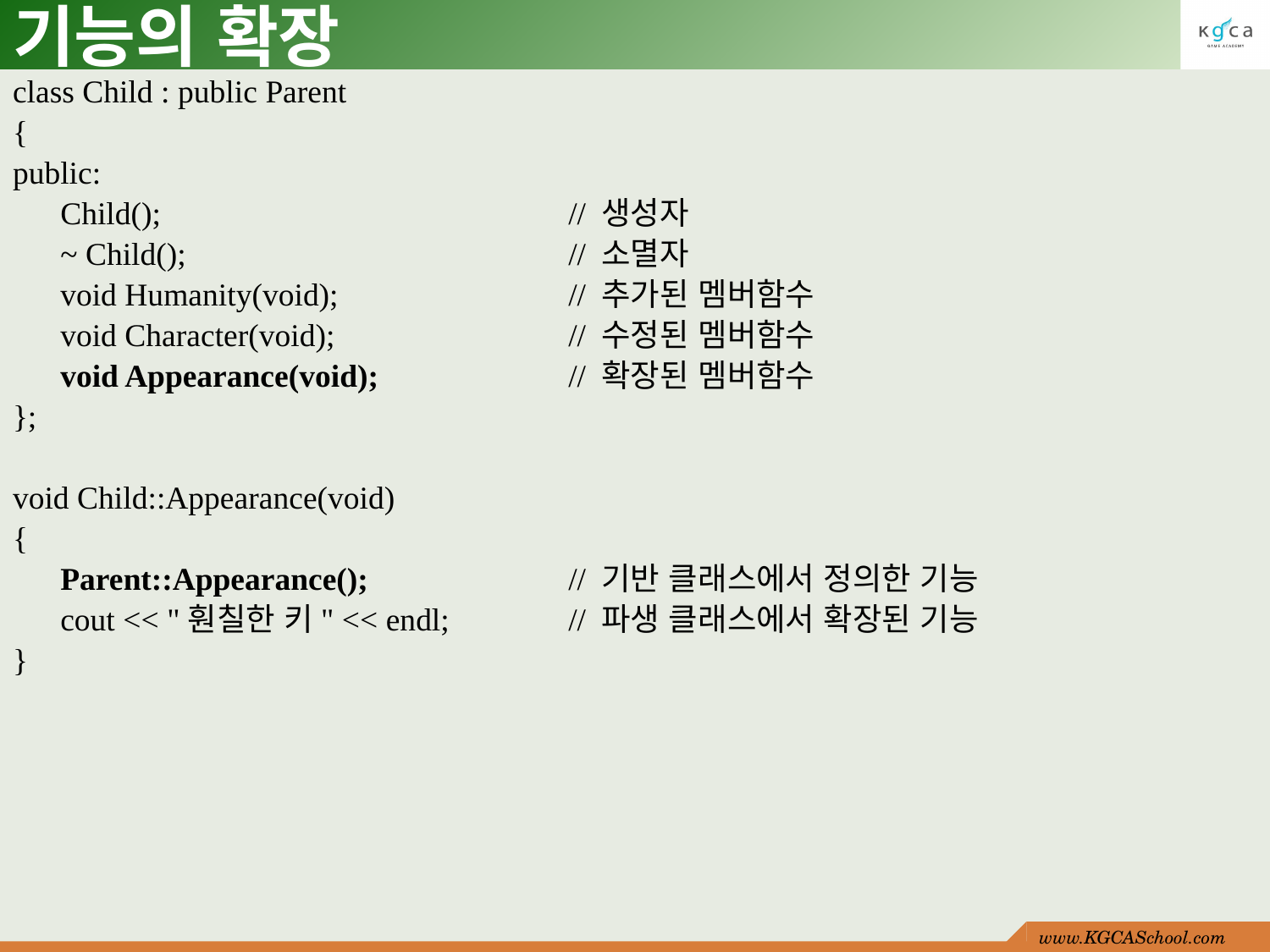

# 기능의 확장
class Child : public Parent
{
public:
	Child();				// 생성자
	~ Child();				// 소멸자
	void Humanity(void);		// 추가된 멤버함수
	void Character(void);		// 수정된 멤버함수
	void Appearance(void);		// 확장된 멤버함수
};

void Child::Appearance(void)
{
	Parent::Appearance();		// 기반 클래스에서 정의한 기능
	cout << "훤칠한 키" << endl; 	// 파생 클래스에서 확장된 기능
}